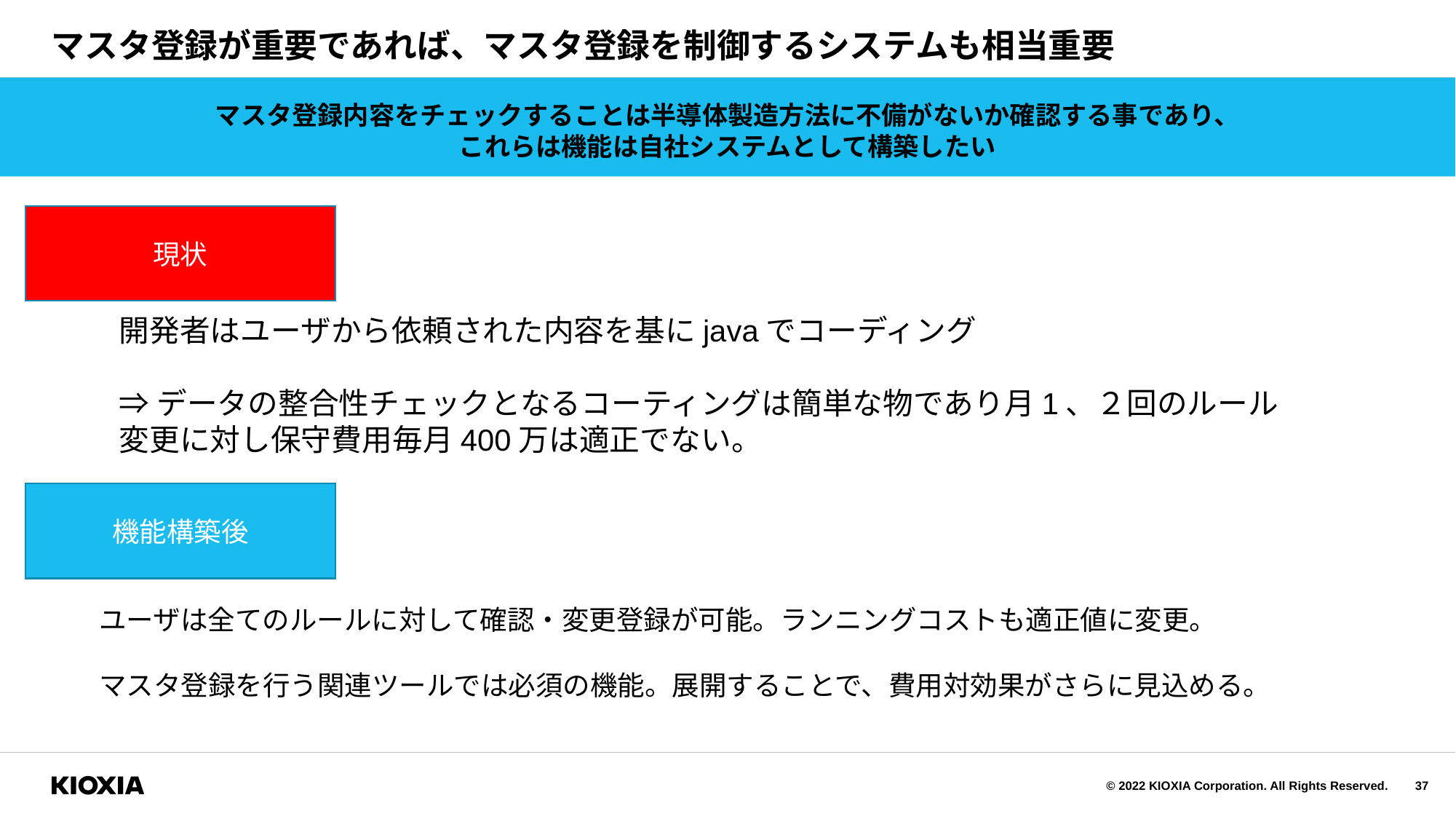

# マスタ登録が重要であれば、マスタ登録を制御するシステムも相当重要
マスタ登録内容をチェックすることは半導体製造方法に不備がないか確認する事であり、
これらは機能は自社システムとして構築したい
現状
開発者はユーザから依頼された内容を基にjavaでコーディング

⇒データの整合性チェックとなるコーティングは簡単な物であり月1、２回のルール変更に対し保守費用毎月400万は適正でない。
機能構築後
ユーザは全てのルールに対して確認・変更登録が可能。ランニングコストも適正値に変更。

マスタ登録を行う関連ツールでは必須の機能。展開することで、費用対効果がさらに見込める。